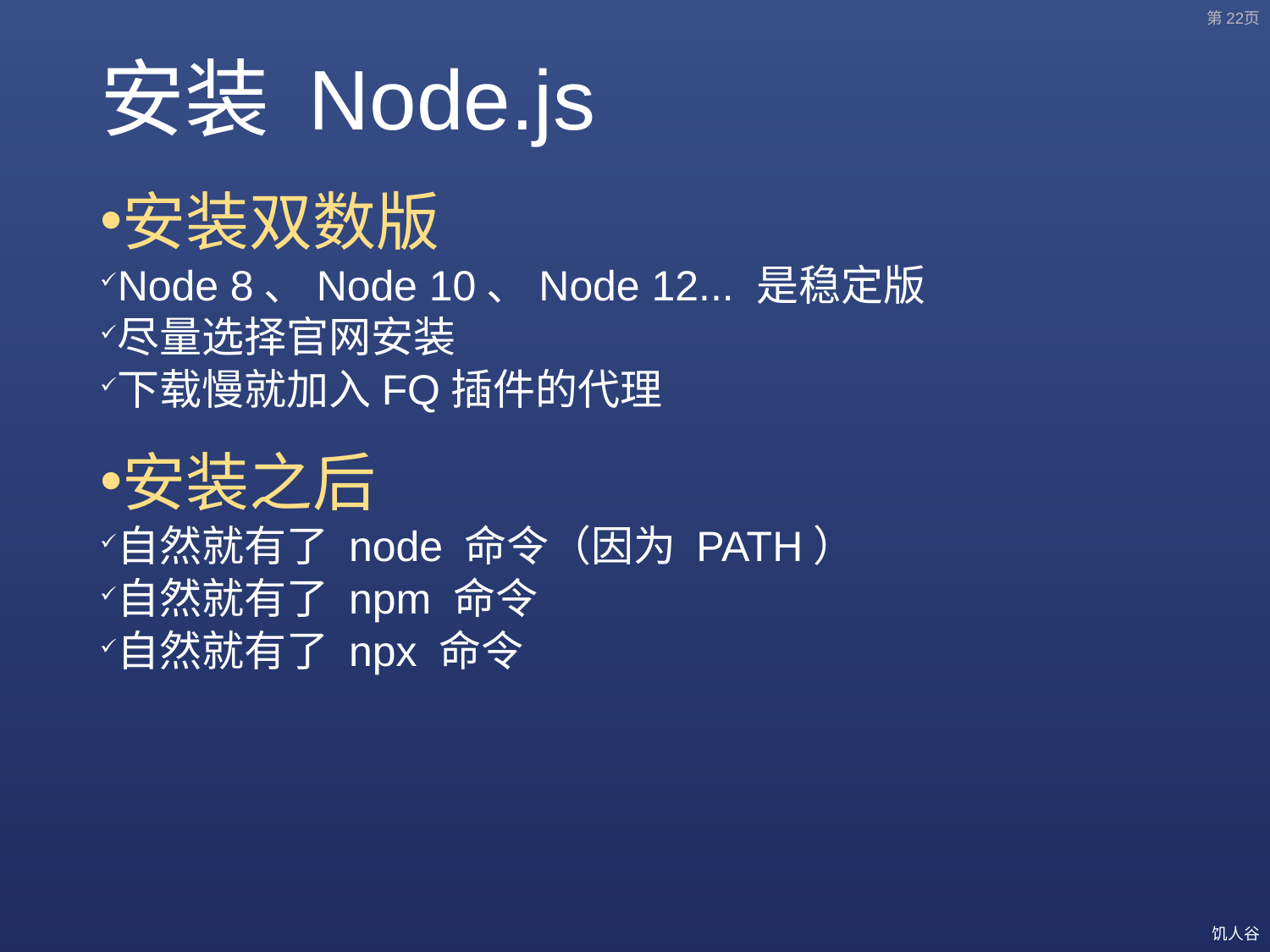

第22页
# 安装 Node.js
安装双数版
Node 8、Node 10、Node 12... 是稳定版
尽量选择官网安装
下载慢就加入FQ插件的代理
安装之后
自然就有了 node 命令（因为 PATH）
自然就有了 npm 命令
自然就有了 npx 命令
饥人谷